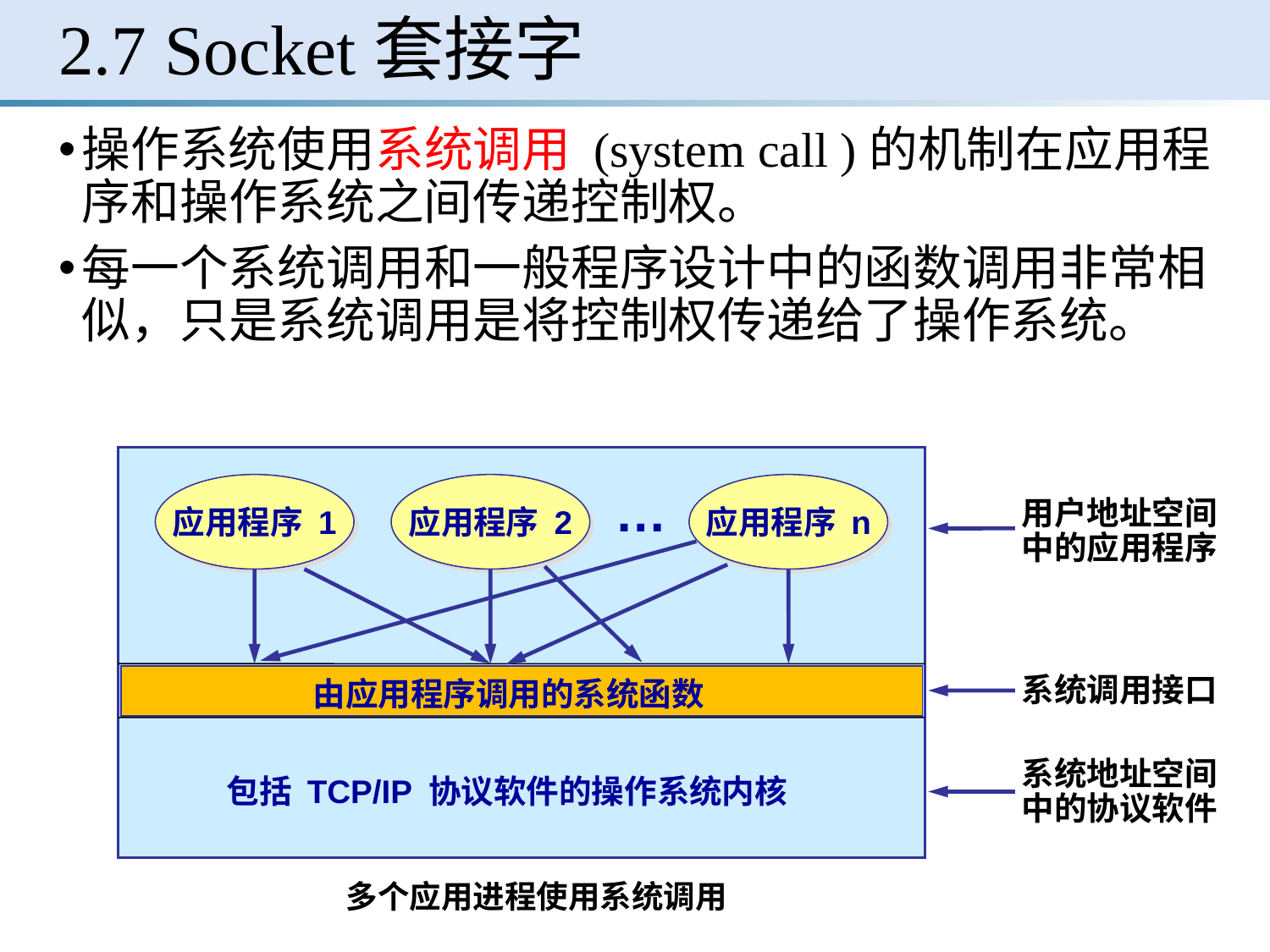

# 2.7 Socket套接字
操作系统使用系统调用 (system call )的机制在应用程序和操作系统之间传递控制权。
每一个系统调用和一般程序设计中的函数调用非常相似，只是系统调用是将控制权传递给了操作系统。

…
应用程序 1
应用程序 2
应用程序 n

由应用程序调用的系统函数

包括 TCP/IP 协议软件的操作系统内核
多个应用进程使用系统调用

用户地址空间
中的应用程序

系统调用接口

系统地址空间
中的协议软件